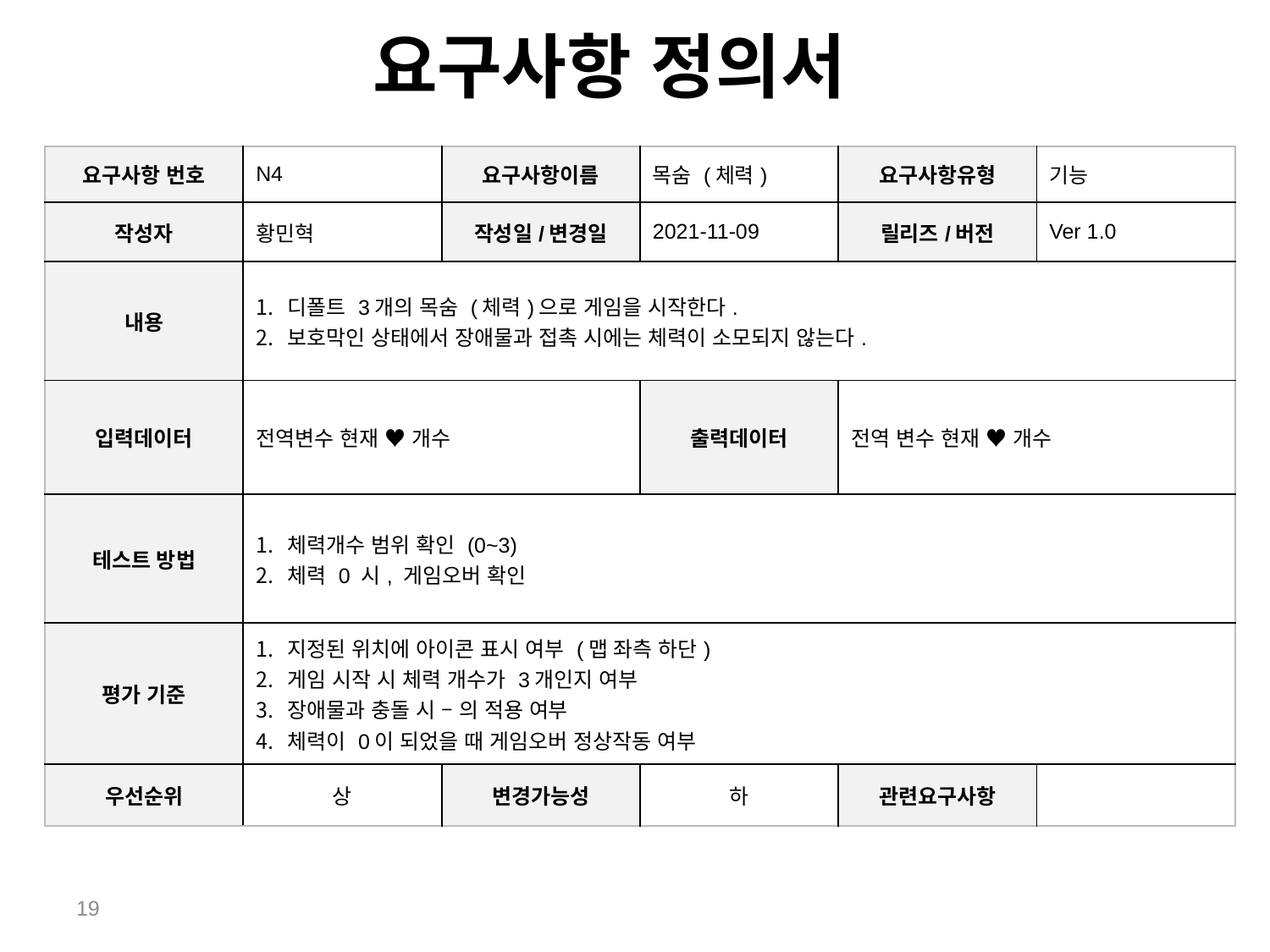

요구사항 정의서
| 요구사항 번호 | N4 | 요구사항이름 | 목숨 (체력) | 요구사항유형 | 기능 |
| --- | --- | --- | --- | --- | --- |
| 작성자 | 황민혁 | 작성일/변경일 | 2021-11-09 | 릴리즈/버전 | Ver 1.0 |
| 내용 | 디폴트 3개의 목숨 (체력)으로 게임을 시작한다. 보호막인 상태에서 장애물과 접촉 시에는 체력이 소모되지 않는다. |  |  |  |  |
| 입력데이터 | 전역변수 현재 ♥ 개수 |  | 출력데이터 | 전역 변수 현재 ♥ 개수 |  |
| 테스트 방법 | 체력개수 범위 확인 (0~3) 체력 0 시, 게임오버 확인 |  |  |  |  |
| 평가 기준 | 지정된 위치에 아이콘 표시 여부 (맵 좌측 하단) 게임 시작 시 체력 개수가 3개인지 여부 장애물과 충돌 시 – 의 적용 여부 체력이 0이 되었을 때 게임오버 정상작동 여부 |  |  |  |  |
| 우선순위 | 상 | 변경가능성 | 하 | 관련요구사항 |  |
19